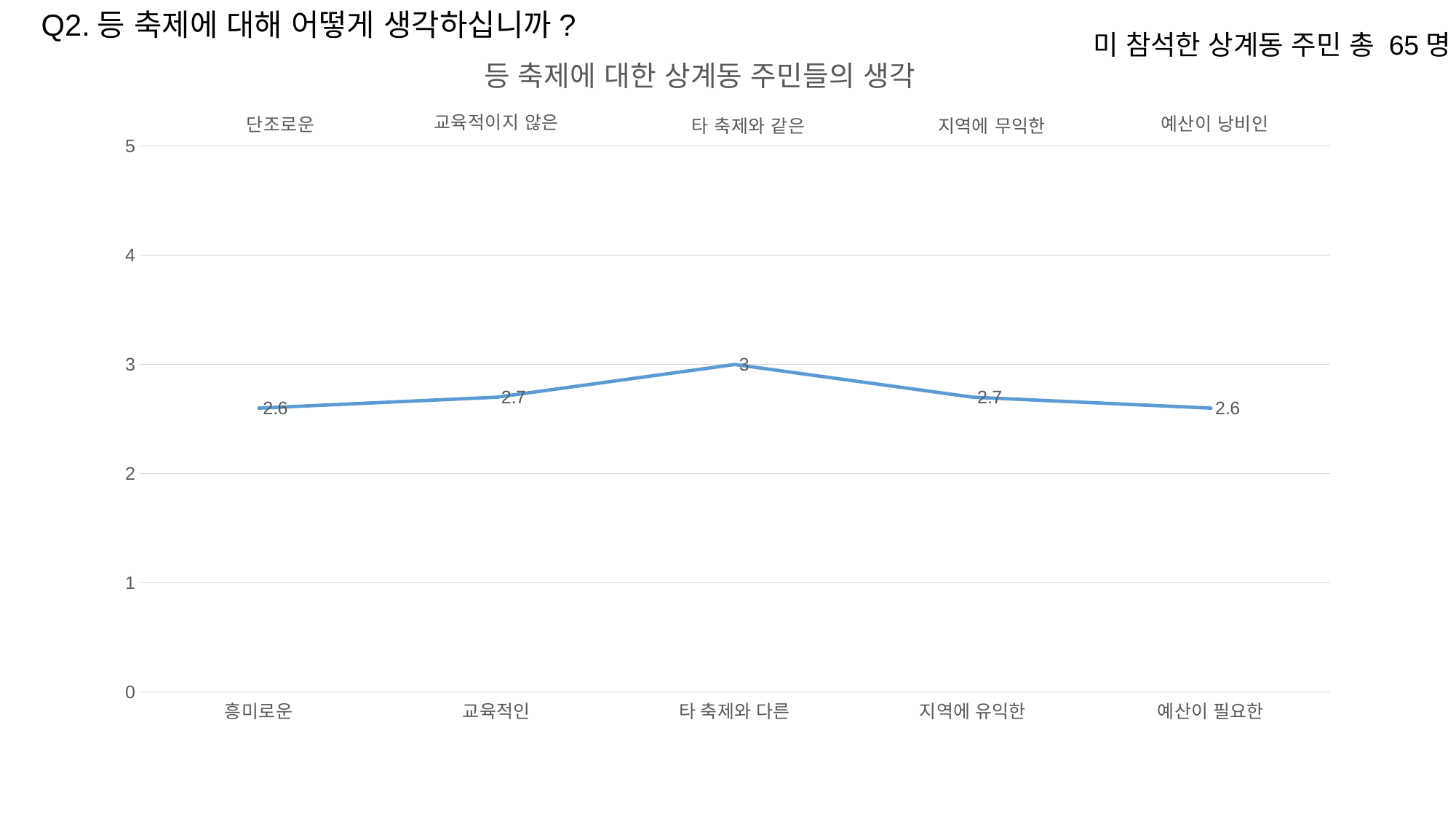

Q2.등 축제에 대해 어떻게 생각하십니까?
미 참석한 상계동 주민 총 65명

### Chart: 등 축제에 대한 상계동 주민들의 생각

| Category | 계열 1 |
|---|---|
| 흥미로운 | 2.6 |
| 교육적인 | 2.7 |
| 타 축제와 다른 | 3.0 |
| 지역에 유익한 | 2.7 |
| 예산이 필요한 | 2.6 |